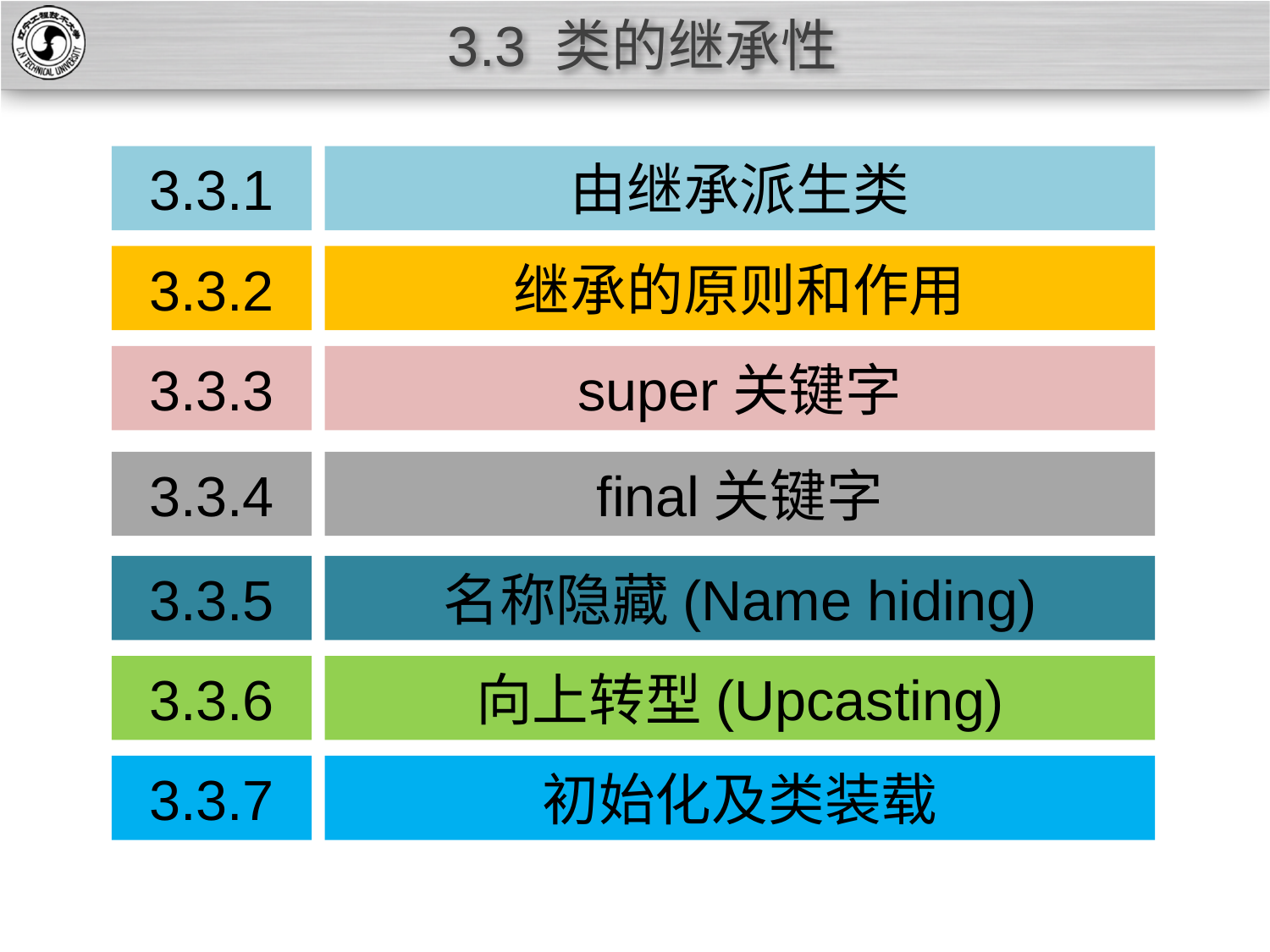

# 3.3 类的继承性
3.3.1
由继承派生类
3.3.2
继承的原则和作用
3.3.3
super关键字
3.3.4
final关键字
3.3.5
名称隐藏(Name hiding)
3.3.6
向上转型(Upcasting)
3.3.7
初始化及类装载